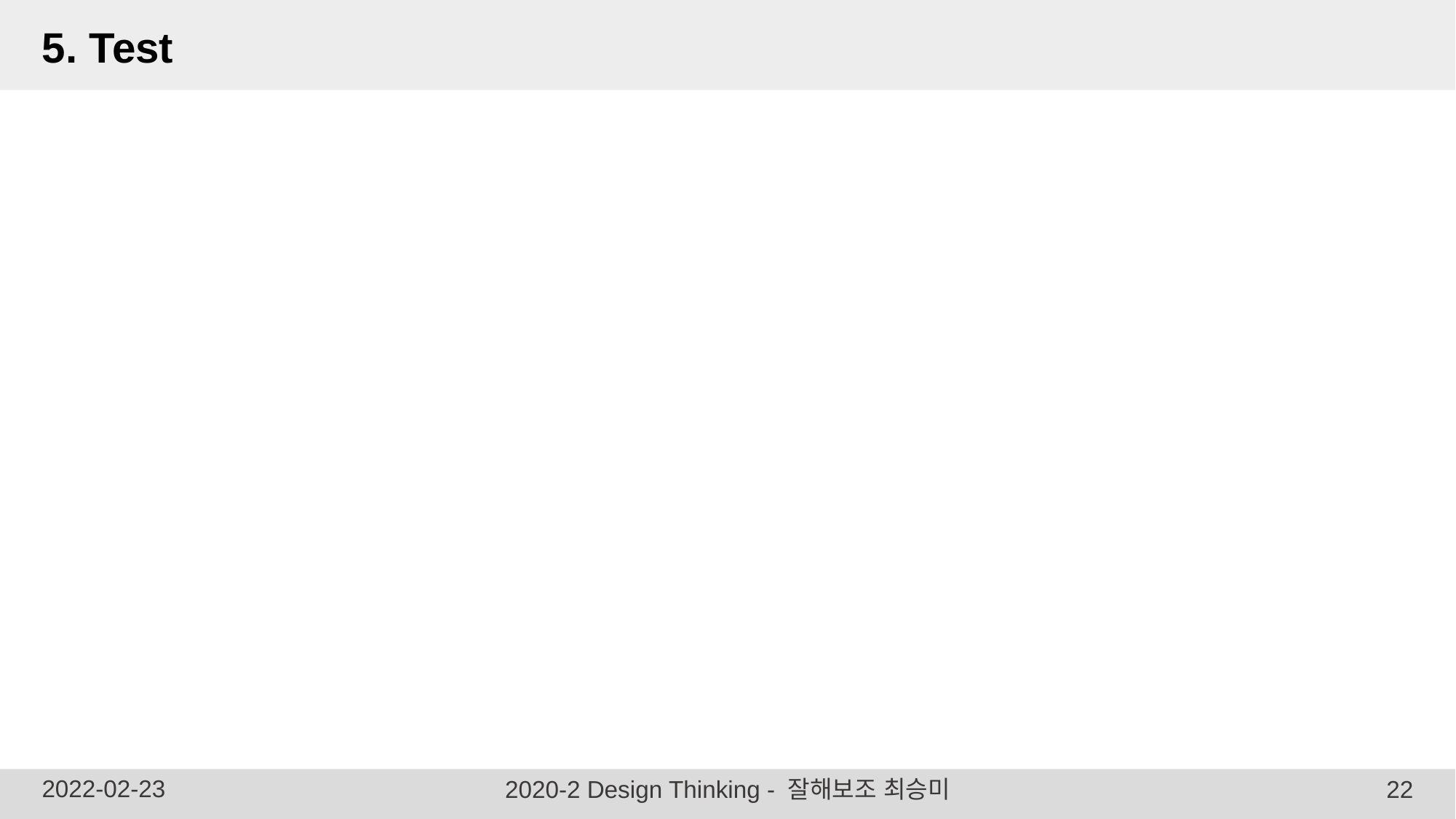

# 5. Test

2022-02-23
2020-2 Design Thinking - 잘해보조 최승미
22